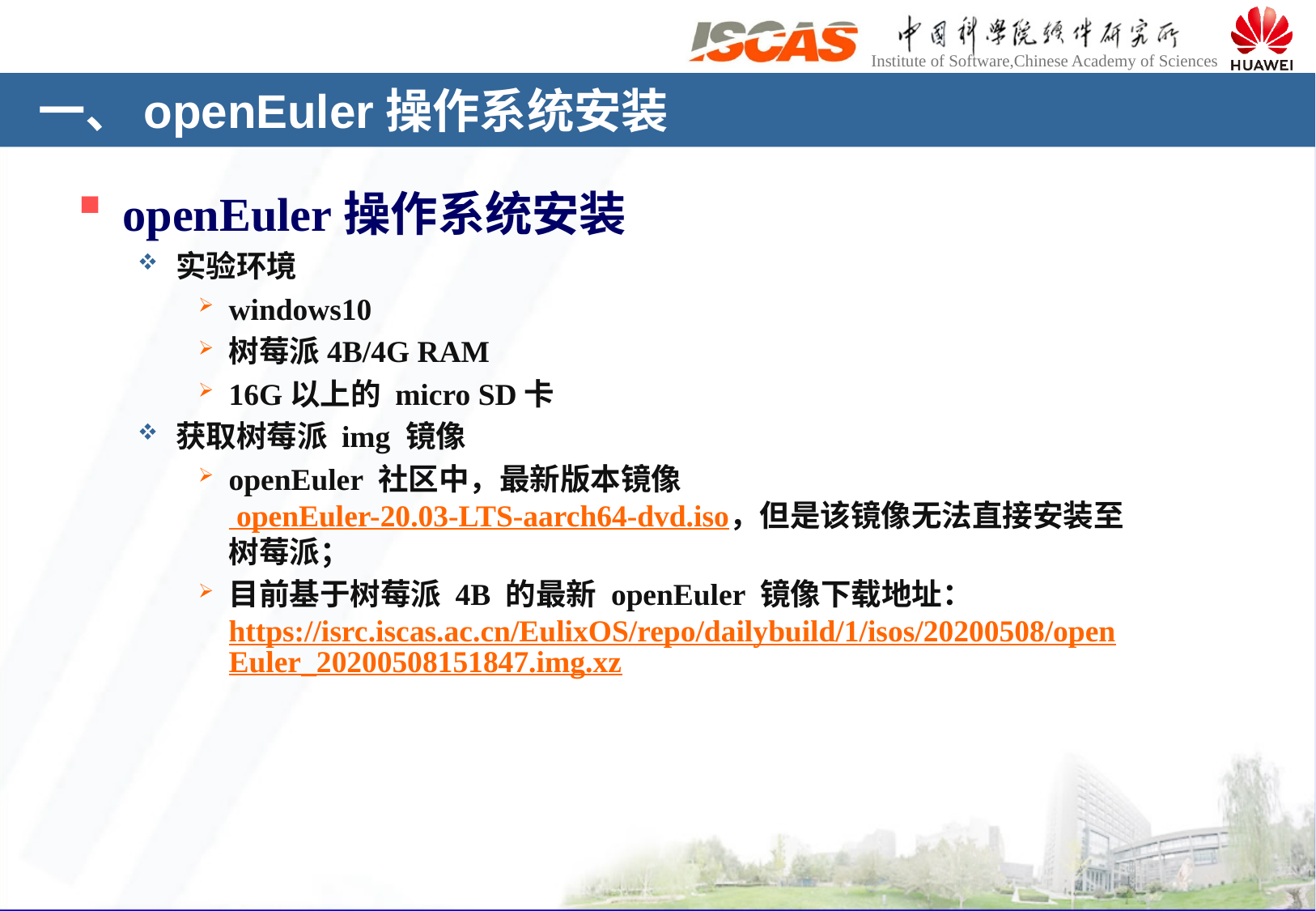

# 一、openEuler操作系统安装
openEuler操作系统安装
实验环境
windows10
树莓派4B/4G RAM
16G以上的 micro SD卡
获取树莓派 img 镜像
openEuler 社区中，最新版本镜像 openEuler-20.03-LTS-aarch64-dvd.iso，但是该镜像无法直接安装至树莓派；
目前基于树莓派 4B 的最新 openEuler 镜像下载地址：https://isrc.iscas.ac.cn/EulixOS/repo/dailybuild/1/isos/20200508/openEuler_20200508151847.img.xz